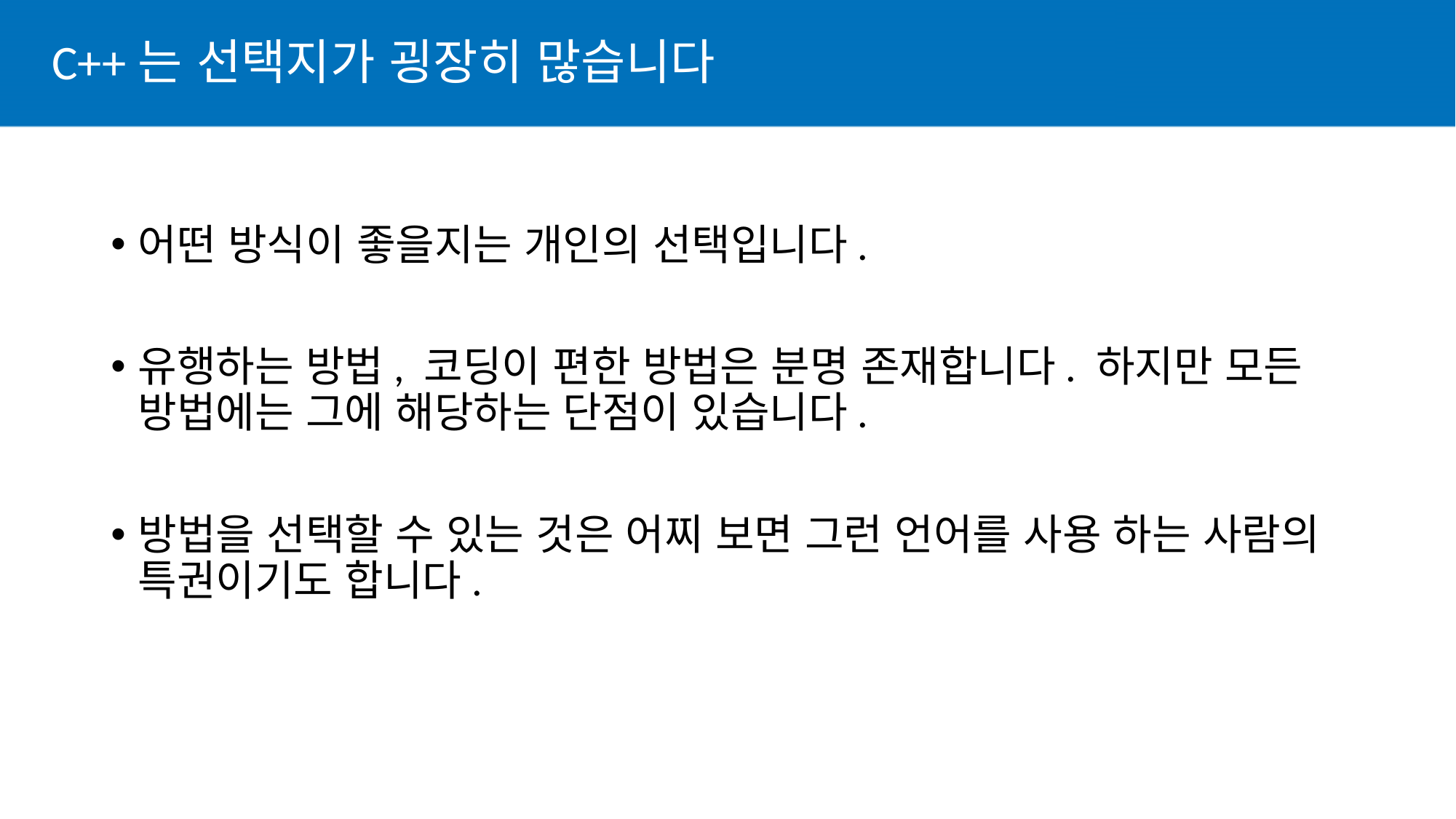

# C++는 선택지가 굉장히 많습니다
어떤 방식이 좋을지는 개인의 선택입니다.

유행하는 방법, 코딩이 편한 방법은 분명 존재합니다. 하지만 모든 방법에는 그에 해당하는 단점이 있습니다.

방법을 선택할 수 있는 것은 어찌 보면 그런 언어를 사용 하는 사람의 특권이기도 합니다.